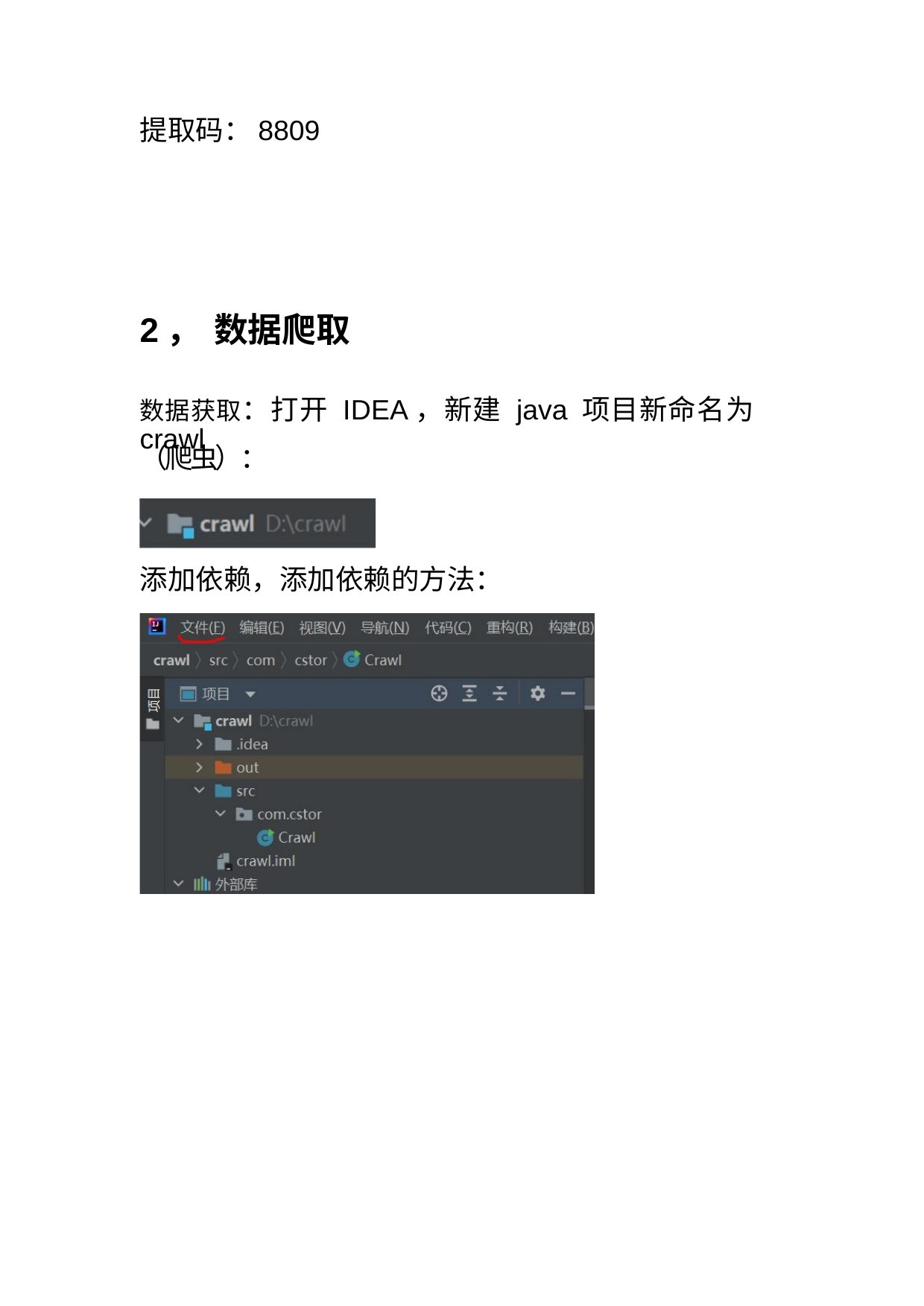

提取码：8809
2， 数据爬取
数据获取：打开 IDEA，新建 java 项目新命名为 crawl
（爬虫）：

添加依赖，添加依赖的方法：